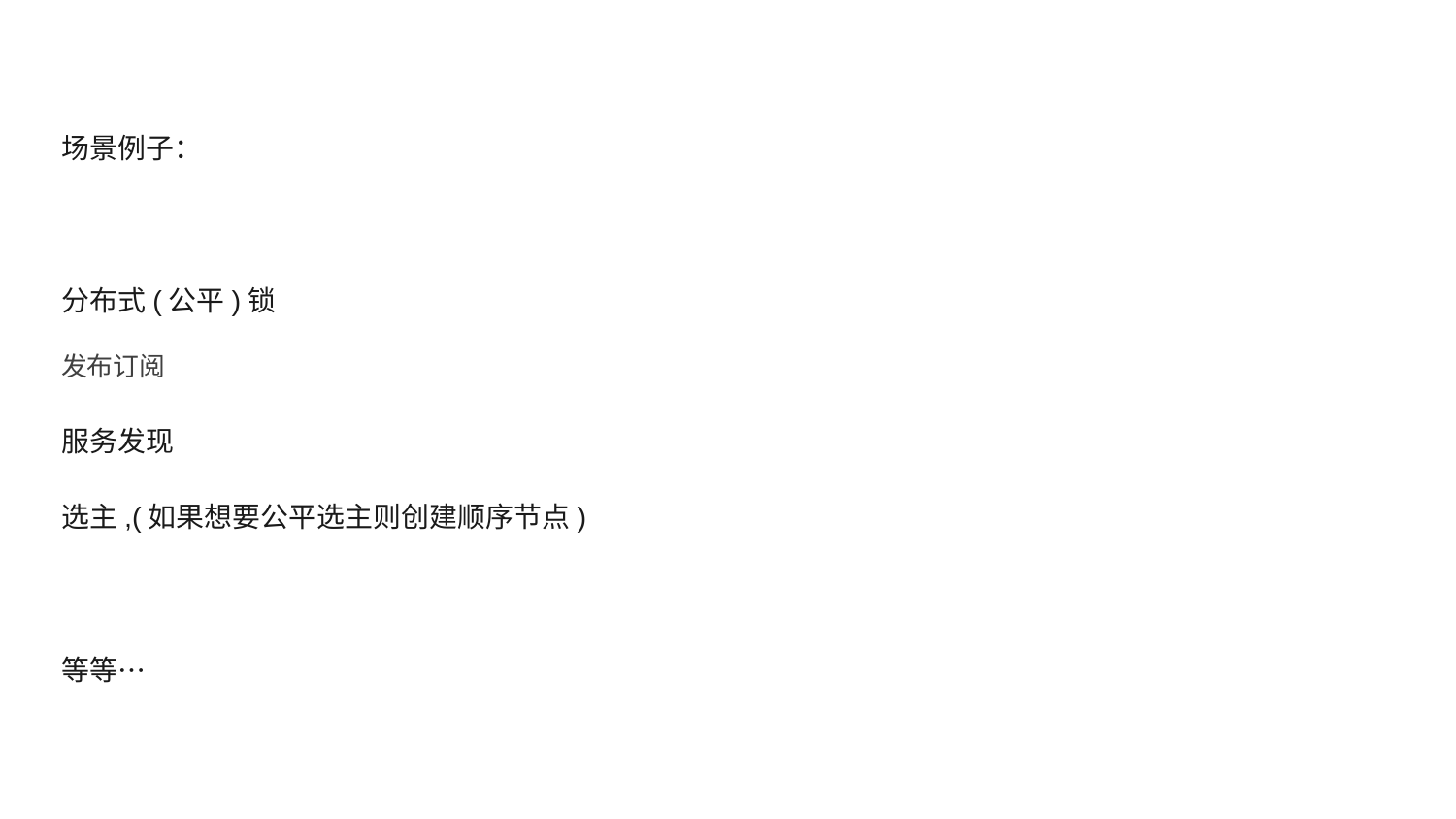

场景例子：

分布式(公平)锁
发布订阅
服务发现
选主,(如果想要公平选主则创建顺序节点)

等等…